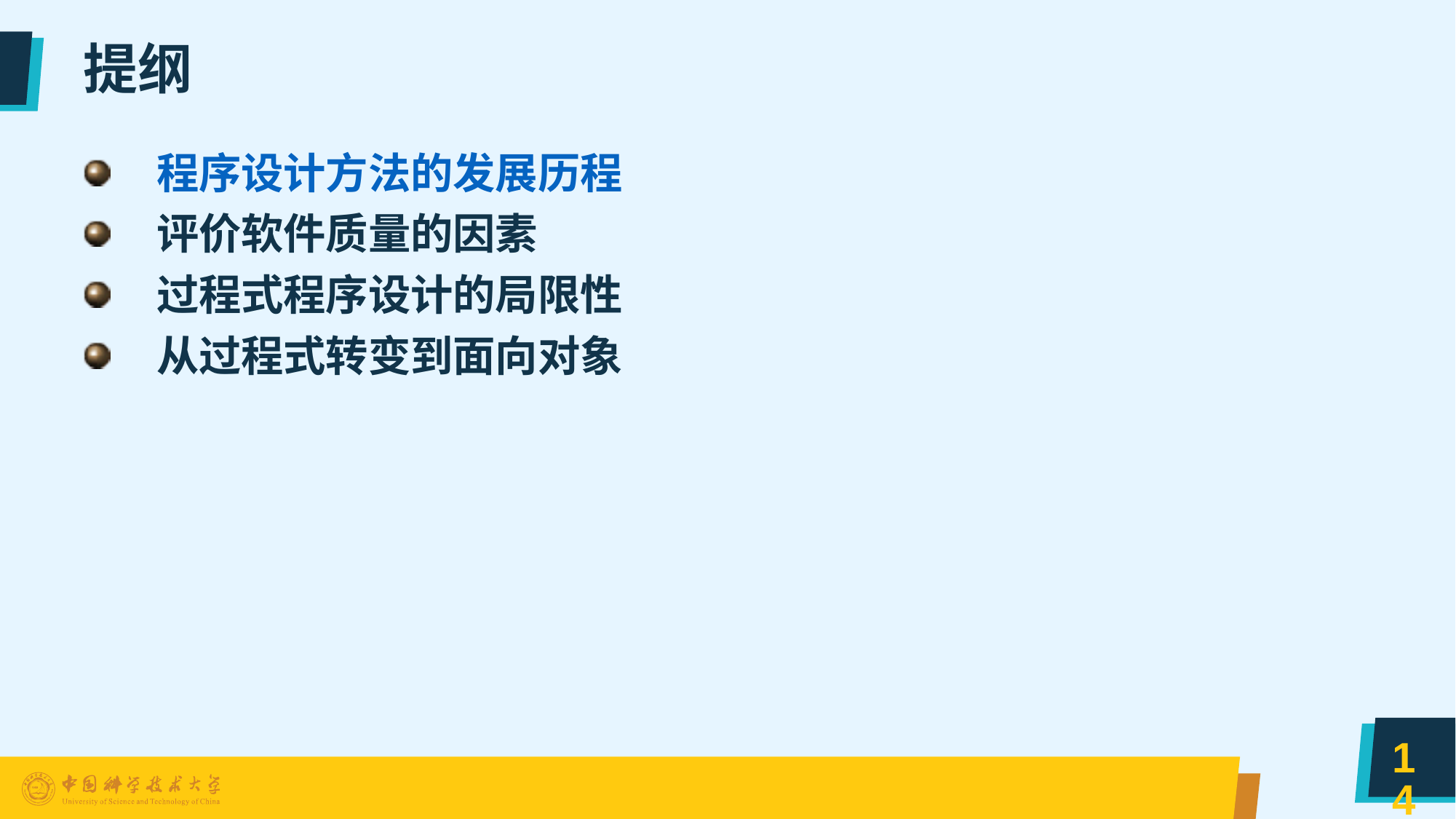

# 提纲
程序设计方法的发展历程
评价软件质量的因素
过程式程序设计的局限性
从过程式转变到面向对象

14